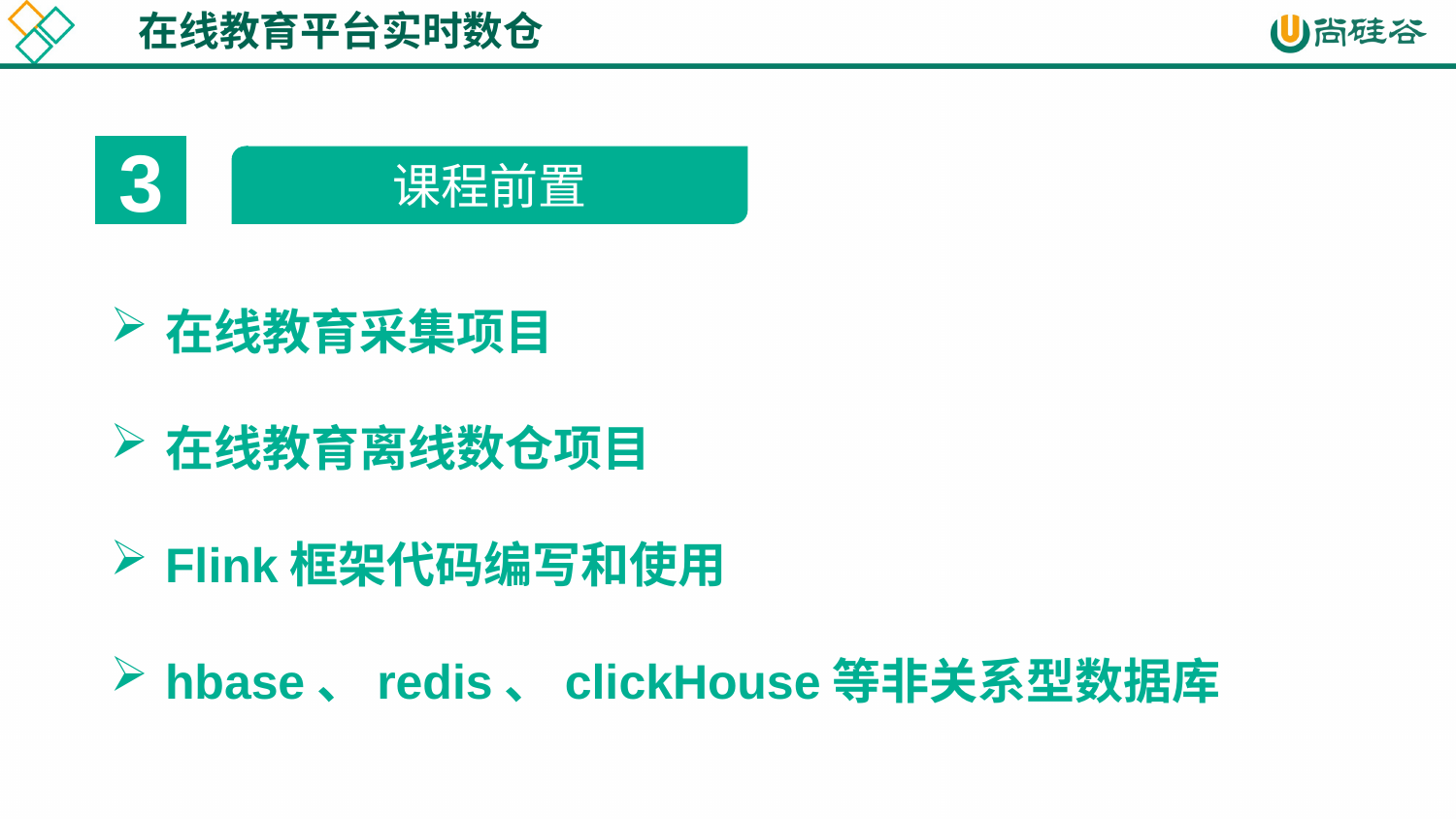

在线教育平台实时数仓
3
课程前置
在线教育采集项目

在线教育离线数仓项目

Flink框架代码编写和使用

hbase、redis、clickHouse等非关系型数据库